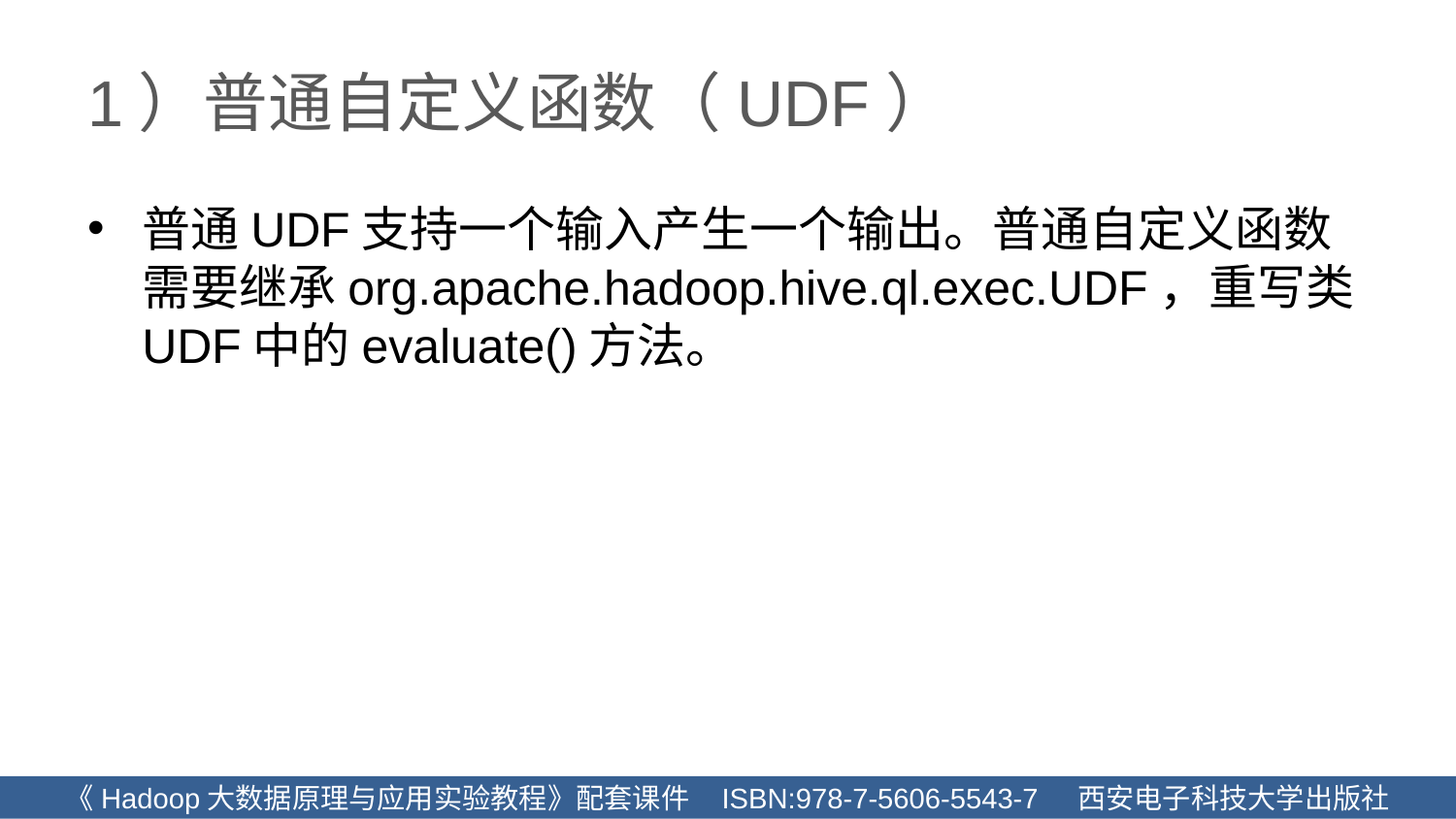

# 1）普通自定义函数（UDF）
普通UDF支持一个输入产生一个输出。普通自定义函数需要继承org.apache.hadoop.hive.ql.exec.UDF，重写类UDF中的evaluate()方法。